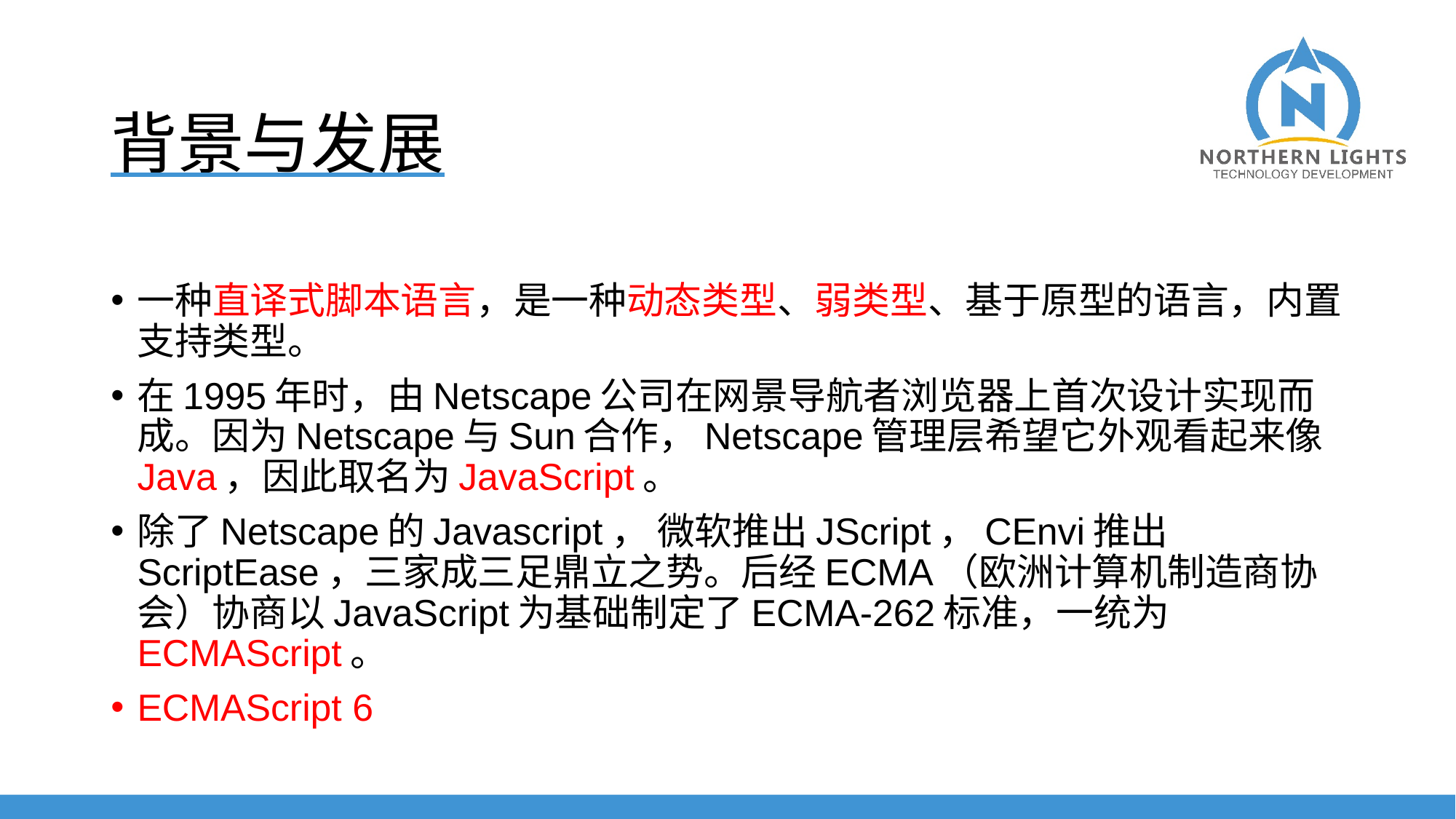

# 背景与发展
一种直译式脚本语言，是一种动态类型、弱类型、基于原型的语言，内置支持类型。
在1995年时，由Netscape公司在网景导航者浏览器上首次设计实现而成。因为Netscape与Sun合作，Netscape管理层希望它外观看起来像Java，因此取名为JavaScript。
除了Netscape的Javascript， 微软推出JScript，CEnvi推出ScriptEase，三家成三足鼎立之势。后经ECMA（欧洲计算机制造商协会）协商以JavaScript为基础制定了ECMA-262标准，一统为ECMAScript。
ECMAScript 6